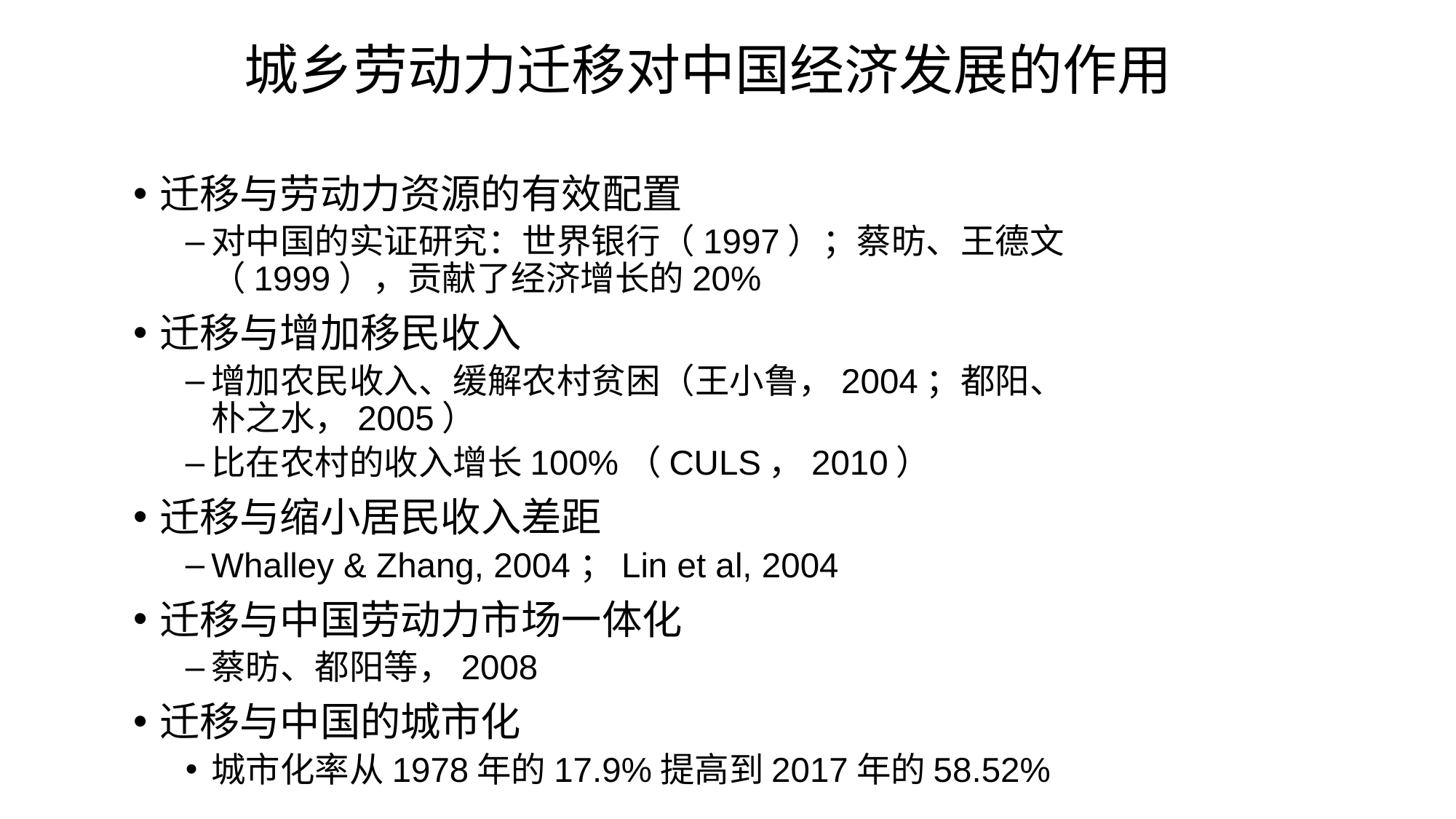

# 城乡劳动力迁移对中国经济发展的作用
迁移与劳动力资源的有效配置
对中国的实证研究：世界银行（1997）；蔡昉、王德文（1999），贡献了经济增长的20%
迁移与增加移民收入
增加农民收入、缓解农村贫困（王小鲁，2004；都阳、朴之水，2005）
比在农村的收入增长100%（CULS，2010）
迁移与缩小居民收入差距
Whalley & Zhang, 2004；Lin et al, 2004
迁移与中国劳动力市场一体化
蔡昉、都阳等，2008
迁移与中国的城市化
城市化率从1978年的17.9%提高到2017年的58.52%